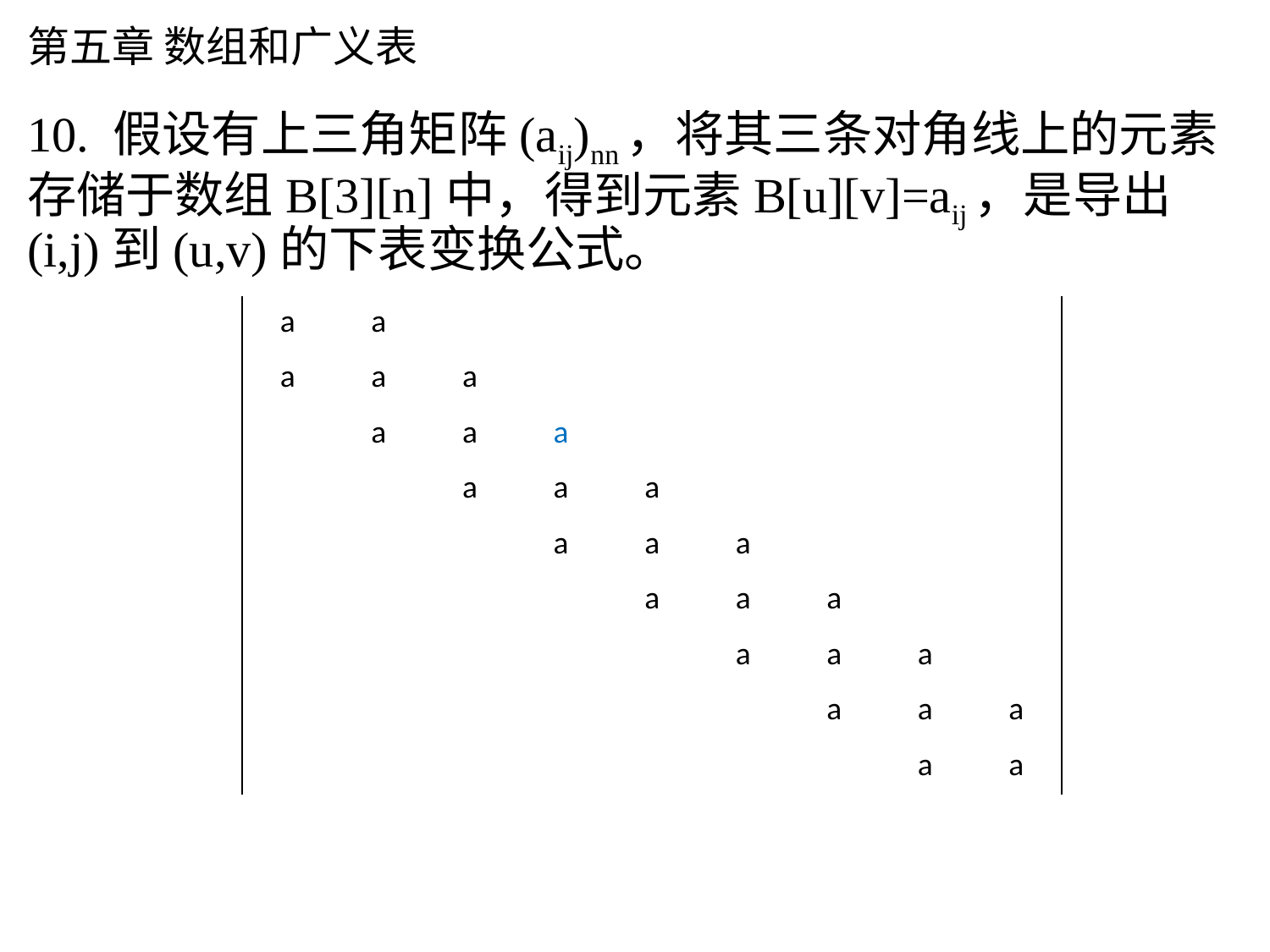

# 第五章 数组和广义表
10. 假设有上三角矩阵(aij)nn，将其三条对角线上的元素存储于数组B[3][n]中，得到元素B[u][v]=aij，是导出(i,j)到(u,v)的下表变换公式。

| a | a |  |  |  |  |  |  |  |
| --- | --- | --- | --- | --- | --- | --- | --- | --- |
| a | a | a |  |  |  |  |  |  |
|  | a | a | a |  |  |  |  |  |
|  |  | a | a | a |  |  |  |  |
|  |  |  | a | a | a |  |  |  |
|  |  |  |  | a | a | a |  |  |
|  |  |  |  |  | a | a | a |  |
|  |  |  |  |  |  | a | a | a |
|  |  |  |  |  |  |  | a | a |